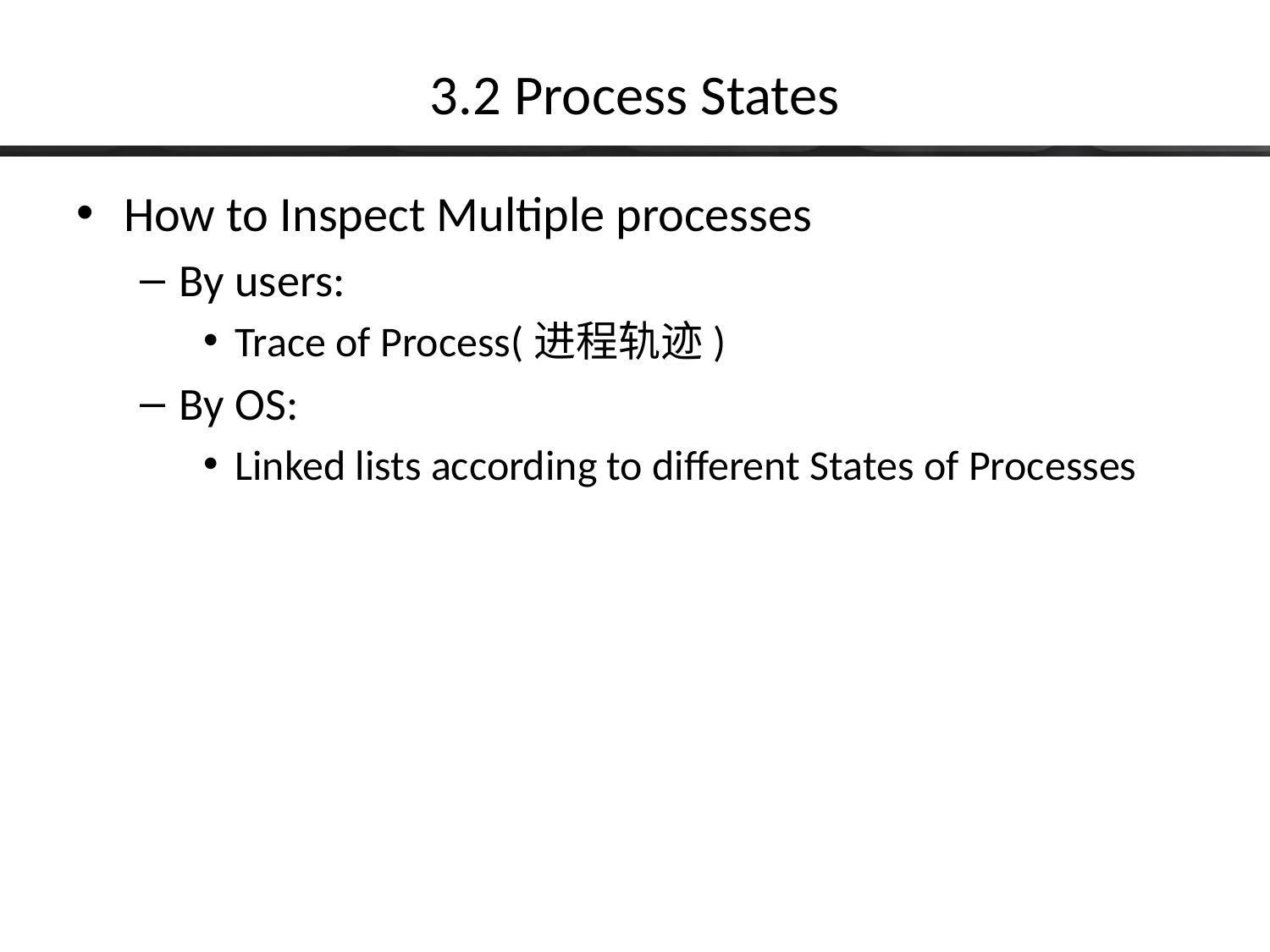

# 3.2 Process States
How to Inspect Multiple processes
By users:
Trace of Process(进程轨迹)
By OS:
Linked lists according to different States of Processes